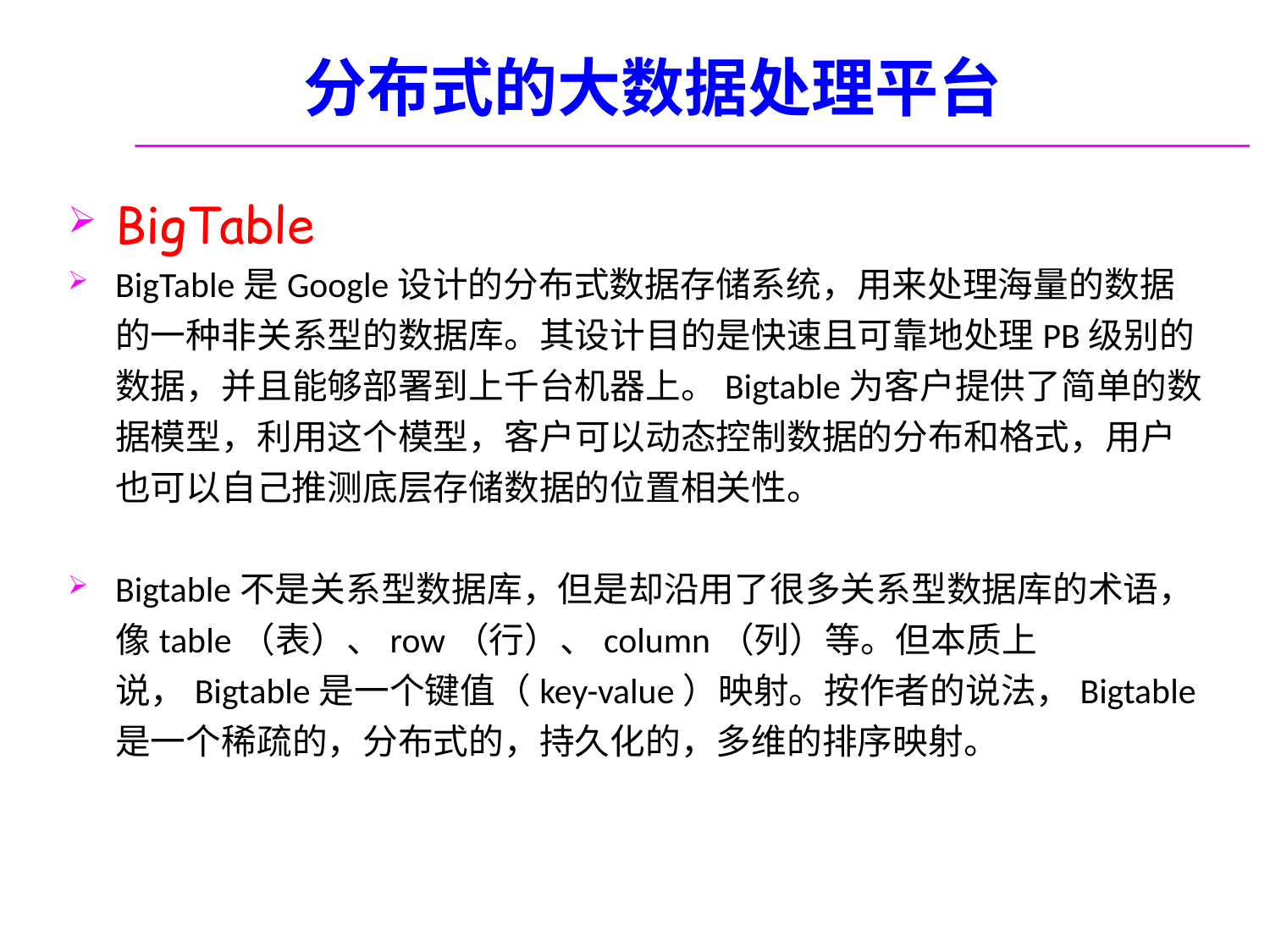

# 分布式的大数据处理平台
BigTable
BigTable是Google设计的分布式数据存储系统，用来处理海量的数据的一种非关系型的数据库。其设计目的是快速且可靠地处理PB级别的数据，并且能够部署到上千台机器上。Bigtable为客户提供了简单的数据模型，利用这个模型，客户可以动态控制数据的分布和格式，用户也可以自己推测底层存储数据的位置相关性。

Bigtable不是关系型数据库，但是却沿用了很多关系型数据库的术语，像table（表）、row（行）、column（列）等。但本质上说，Bigtable是一个键值（key-value）映射。按作者的说法，Bigtable是一个稀疏的，分布式的，持久化的，多维的排序映射。
58